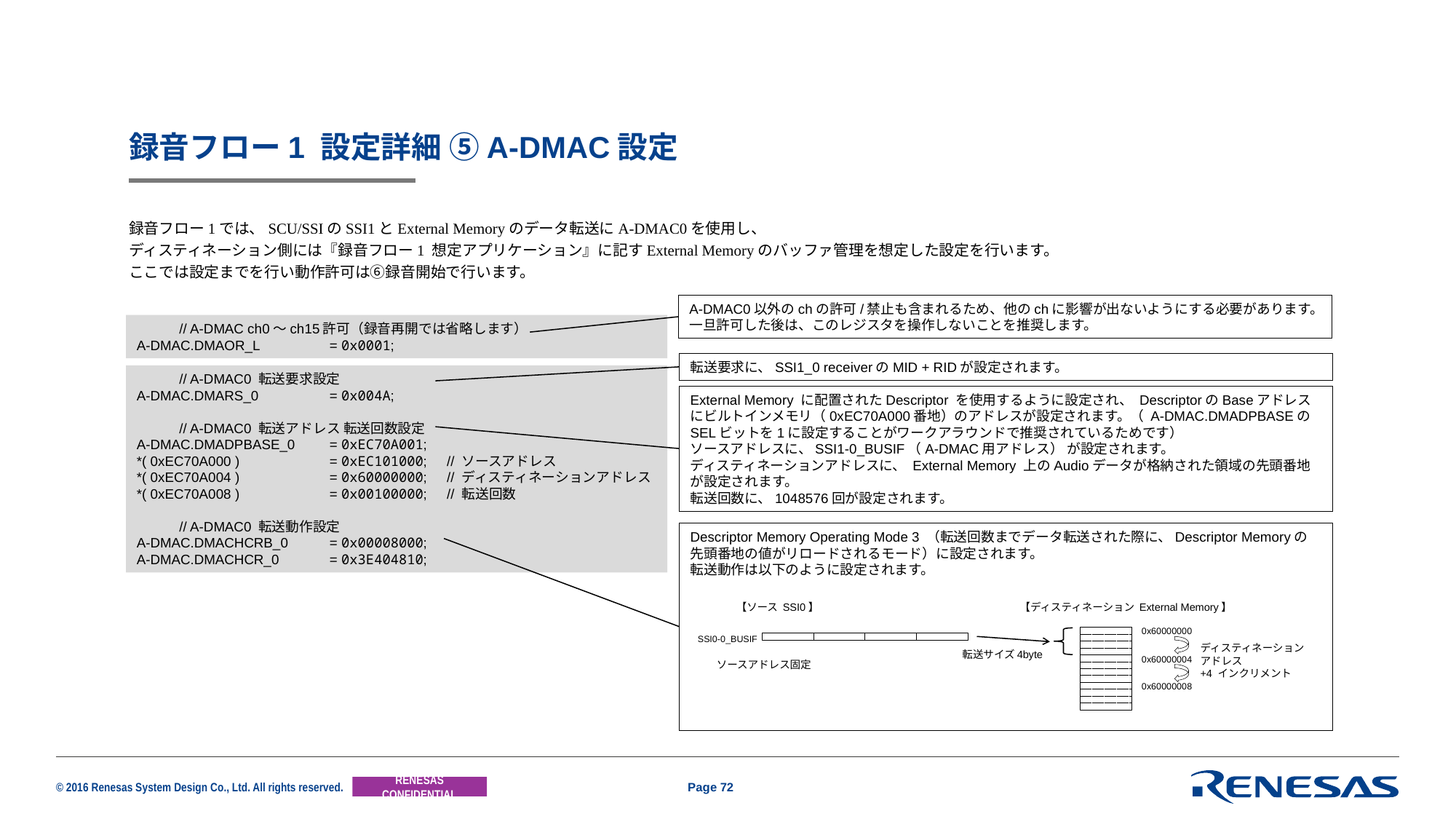

# 録音フロー1 設定詳細 ⑤A-DMAC設定
録音フロー1では、SCU/SSIのSSI1とExternal Memoryのデータ転送にA-DMAC0を使用し、
ディスティネーション側には『録音フロー1 想定アプリケーション』に記すExternal Memoryのバッファ管理を想定した設定を行います。
ここでは設定までを行い動作許可は⑥録音開始で行います。
A-DMAC0以外のchの許可/禁止も含まれるため、他のchに影響が出ないようにする必要があります。
一旦許可した後は、このレジスタを操作しないことを推奨します。
	// A-DMAC ch0～ch15許可（録音再開では省略します）
A-DMAC.DMAOR_L 	= 0x0001;
転送要求に、SSI1_0 receiverのMID + RIDが設定されます。
	// A-DMAC0 転送要求設定
A-DMAC.DMARS_0	= 0x004A;

	// A-DMAC0 転送アドレス 転送回数設定
A-DMAC.DMADPBASE_0	= 0xEC70A001;
*( 0xEC70A000 )	= 0xEC101000;	// ソースアドレス
*( 0xEC70A004 )	= 0x60000000;	// ディスティネーションアドレス
*( 0xEC70A008 )	= 0x00100000;	// 転送回数

	// A-DMAC0 転送動作設定
A-DMAC.DMACHCRB_0	= 0x00008000;
A-DMAC.DMACHCR_0	= 0x3E404810;
External Memory に配置されたDescriptor を使用するように設定され、 DescriptorのBaseアドレスにビルトインメモリ（0xEC70A000番地）のアドレスが設定されます。（ A-DMAC.DMADPBASEのSELビットを1に設定することがワークアラウンドで推奨されているためです）
ソースアドレスに、SSI1-0_BUSIF（A-DMAC用アドレス） が設定されます。
ディスティネーションアドレスに、 External Memory 上のAudioデータが格納された領域の先頭番地が設定されます。
転送回数に、1048576回が設定されます。
Descriptor Memory Operating Mode 3 （転送回数までデータ転送された際に、Descriptor Memoryの
先頭番地の値がリロードされるモード）に設定されます。
転送動作は以下のように設定されます。

【ソース SSI0】
【ディスティネーション External Memory】
0x60000000

SSI0-0_BUSIF

ディスティネーション
アドレス
+4 インクリメント
転送サイズ4byte
0x60000004
ソースアドレス固定

0x60000008
Page 72